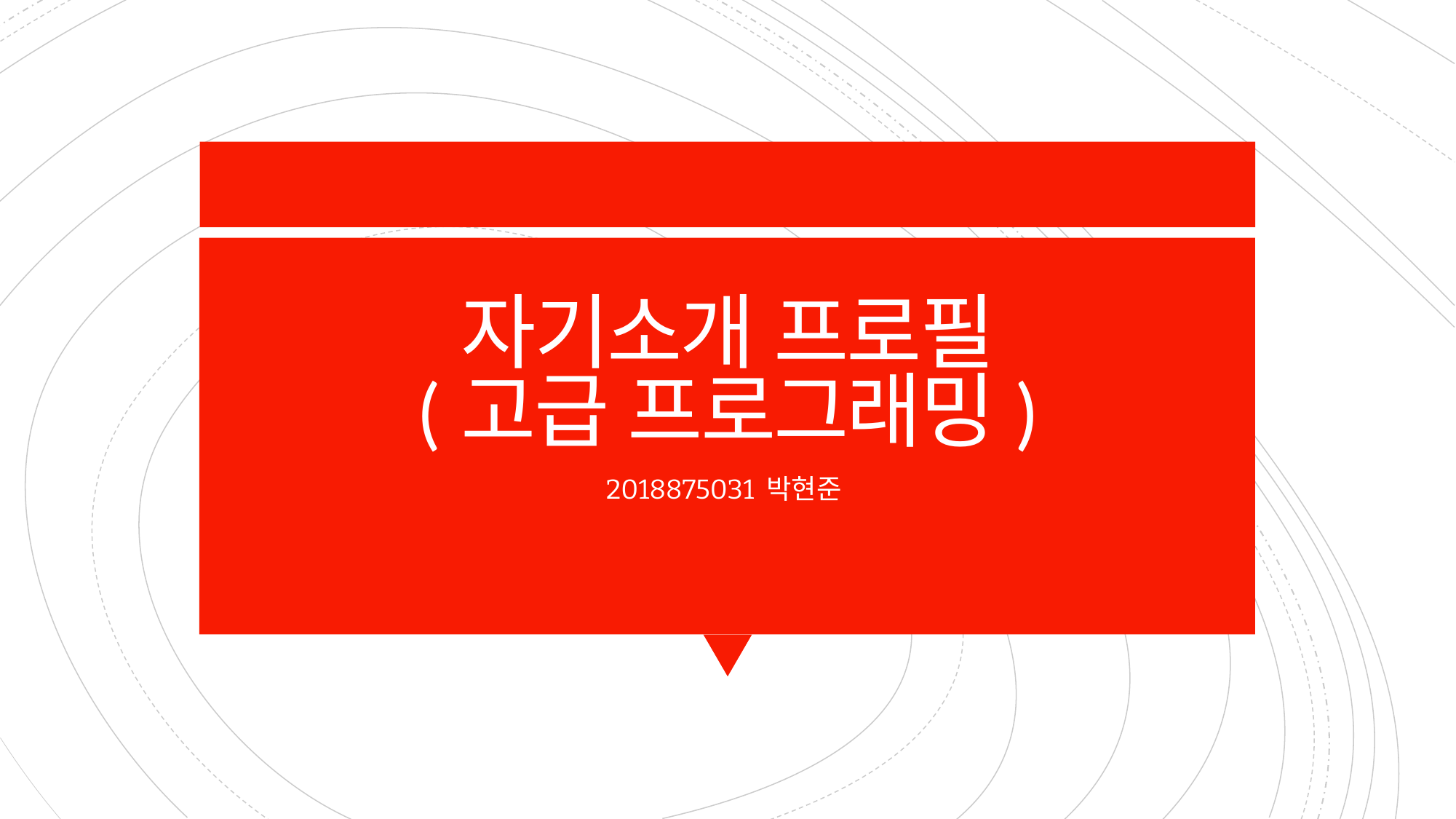

# 자기소개 프로필 (고급 프로그래밍)
2018875031 박현준